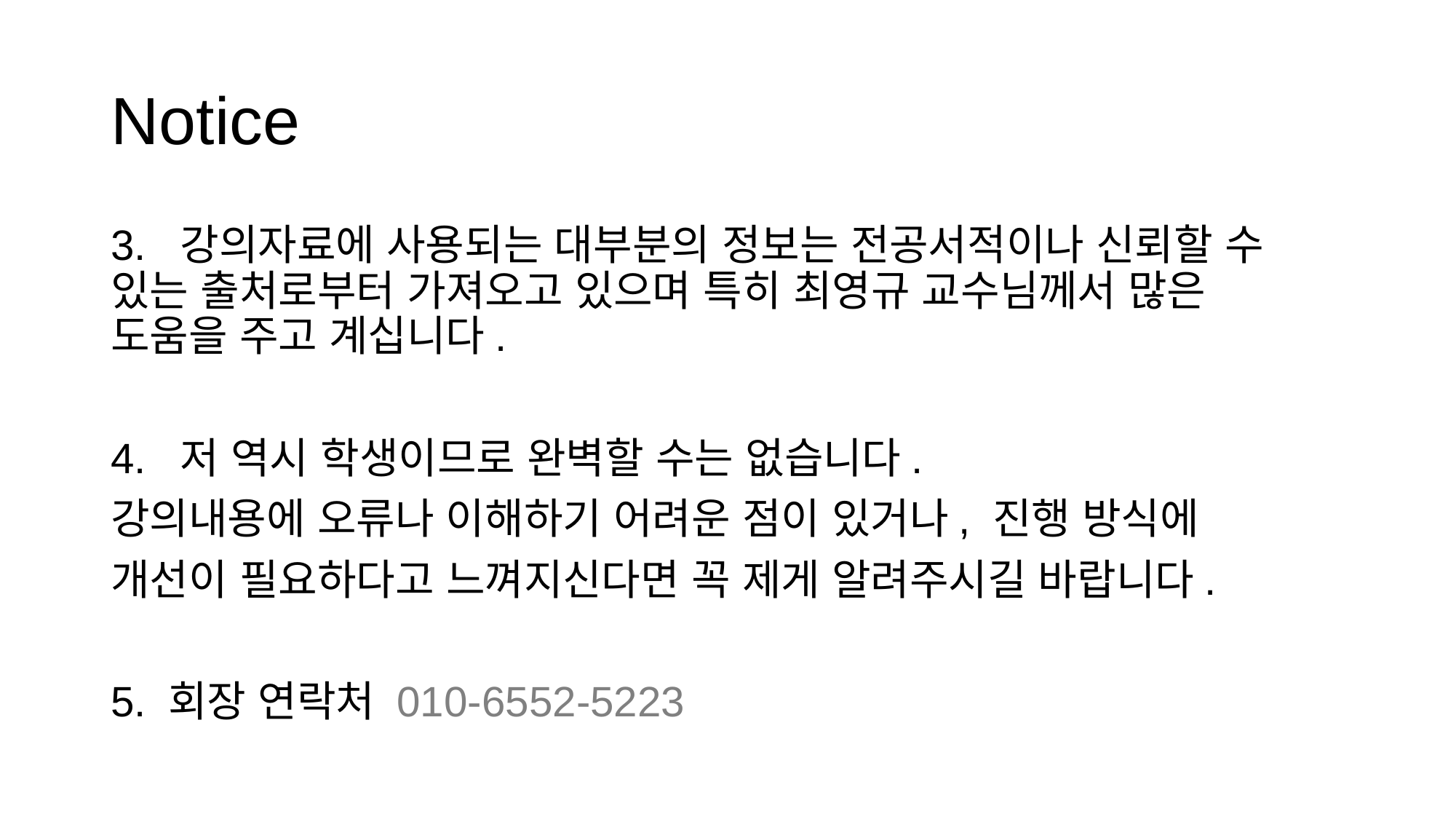

# Notice
3.  강의자료에 사용되는 대부분의 정보는 전공서적이나 신뢰할 수 있는 출처로부터 가져오고 있으며 특히 최영규 교수님께서 많은 도움을 주고 계십니다.

4.  저 역시 학생이므로 완벽할 수는 없습니다.
강의내용에 오류나 이해하기 어려운 점이 있거나, 진행 방식에
개선이 필요하다고 느껴지신다면 꼭 제게 알려주시길 바랍니다.

5. 회장 연락처 010-6552-5223